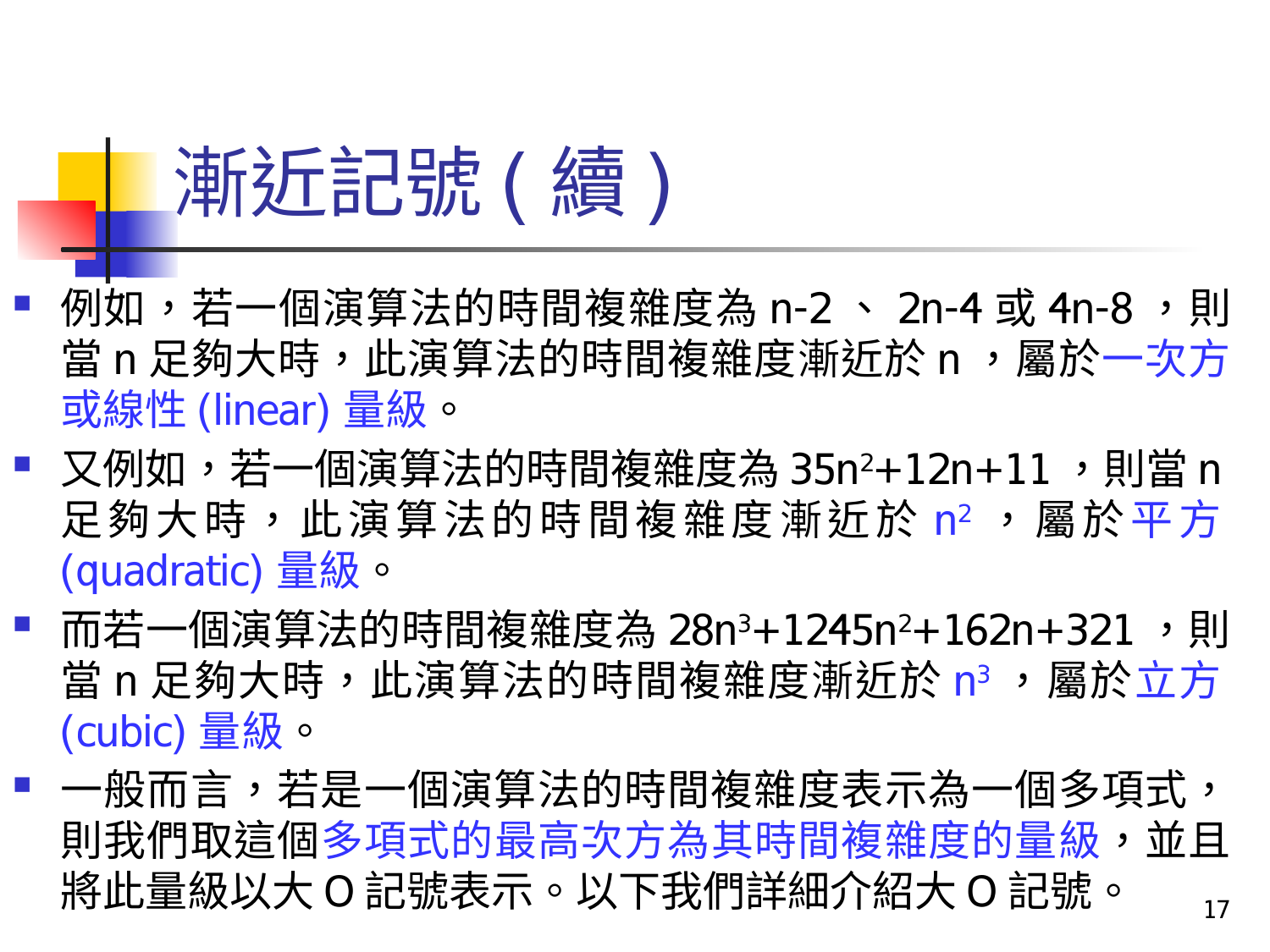

# 漸近記號(續)
例如，若一個演算法的時間複雜度為n-2、2n-4或4n-8，則當n足夠大時，此演算法的時間複雜度漸近於n，屬於一次方或線性(linear)量級。
又例如，若一個演算法的時間複雜度為35n2+12n+11，則當n足夠大時，此演算法的時間複雜度漸近於n2，屬於平方(quadratic)量級。
而若一個演算法的時間複雜度為28n3+1245n2+162n+321，則當n足夠大時，此演算法的時間複雜度漸近於n3，屬於立方(cubic)量級。
一般而言，若是一個演算法的時間複雜度表示為一個多項式，則我們取這個多項式的最高次方為其時間複雜度的量級，並且將此量級以大O記號表示。以下我們詳細介紹大O記號。
17